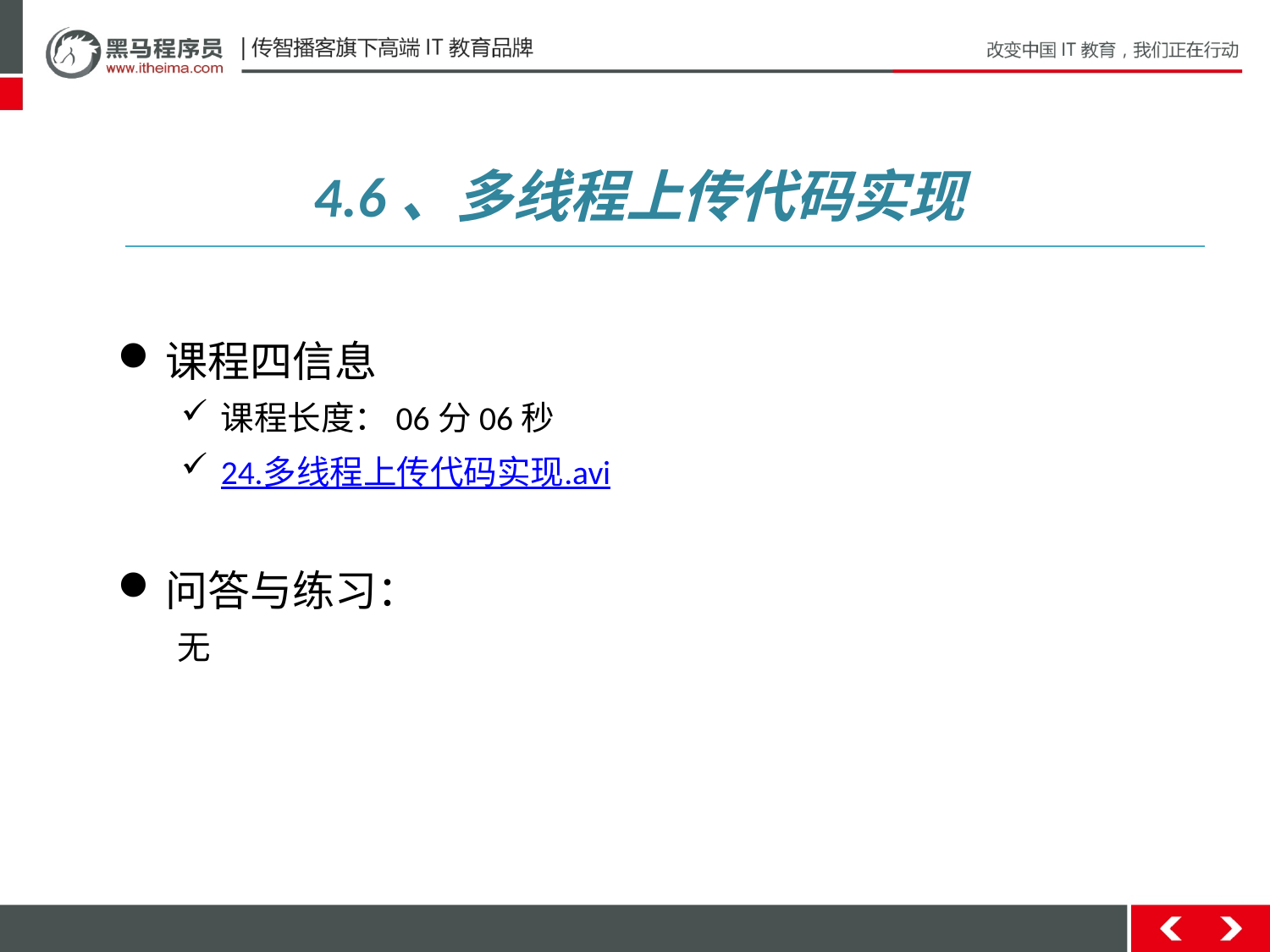

4.6、多线程上传代码实现

课程四信息
课程长度：06分06秒
24.多线程上传代码实现.avi

问答与练习：
       无